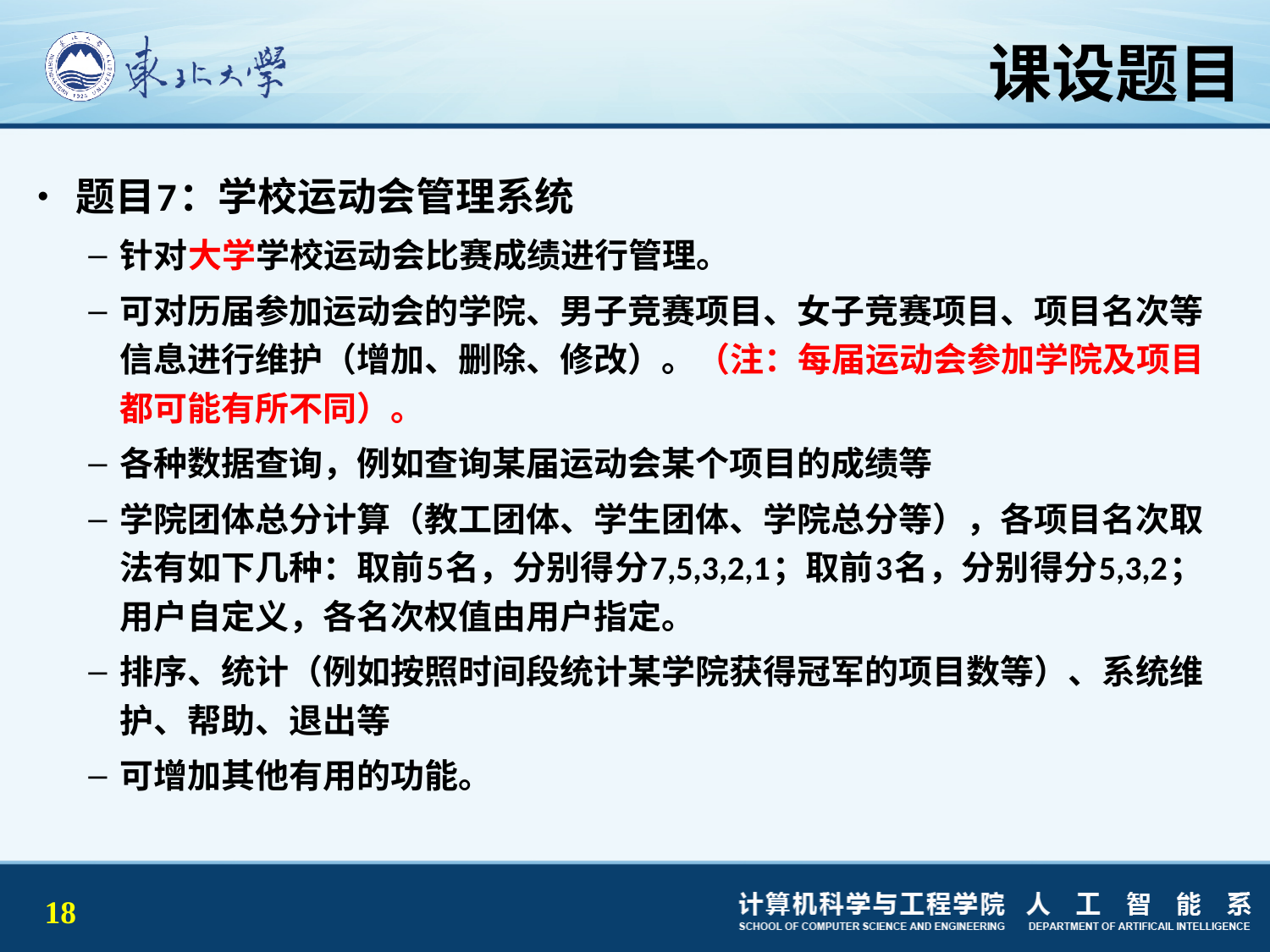

# 课设题目
题目7：学校运动会管理系统
针对大学学校运动会比赛成绩进行管理。
可对历届参加运动会的学院、男子竞赛项目、女子竞赛项目、项目名次等信息进行维护（增加、删除、修改）。（注：每届运动会参加学院及项目都可能有所不同）。
各种数据查询，例如查询某届运动会某个项目的成绩等
学院团体总分计算（教工团体、学生团体、学院总分等），各项目名次取法有如下几种：取前5名，分别得分7,5,3,2,1；取前3名，分别得分5,3,2；用户自定义，各名次权值由用户指定。
排序、统计（例如按照时间段统计某学院获得冠军的项目数等）、系统维护、帮助、退出等
可增加其他有用的功能。